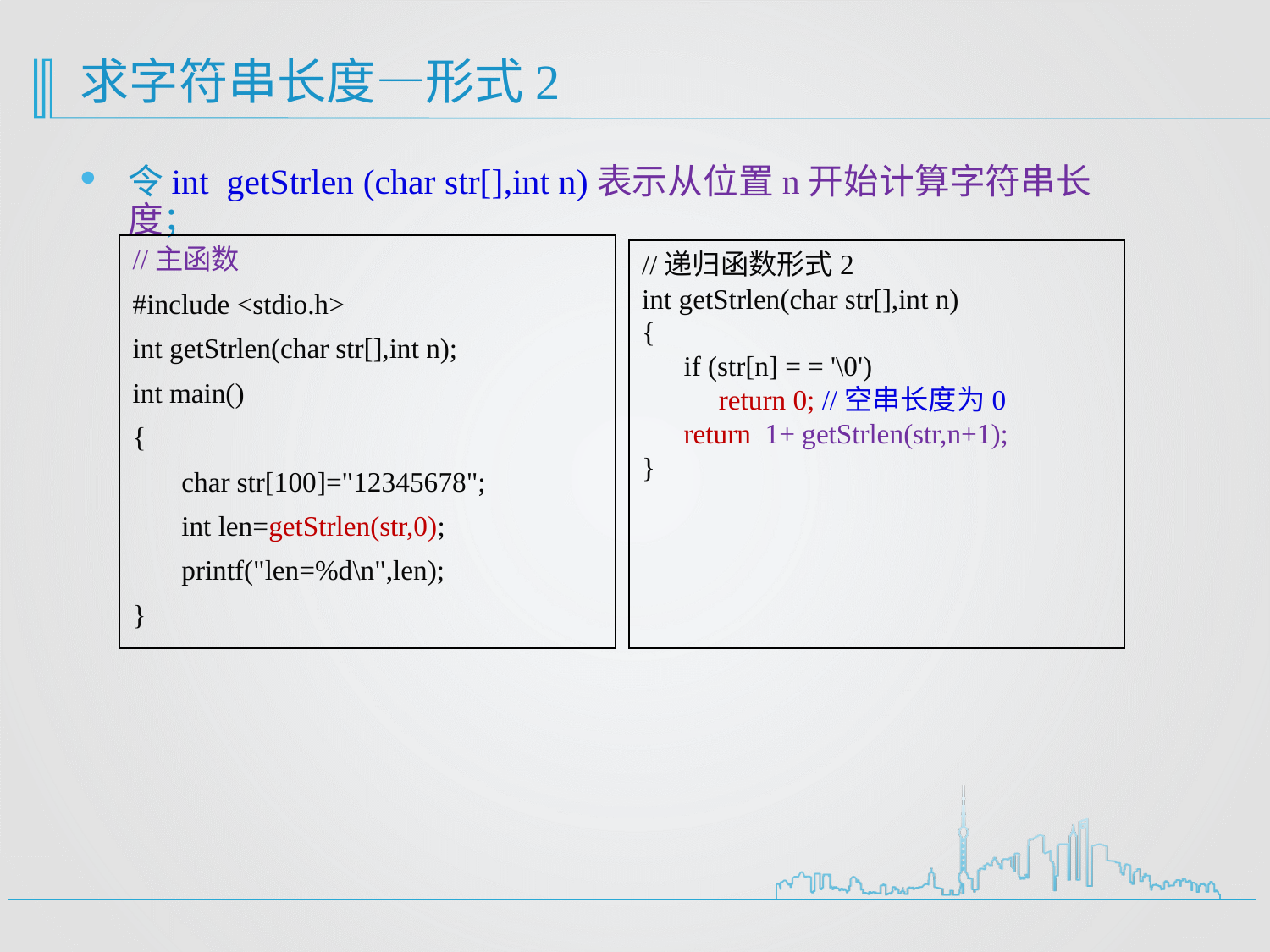

# 求字符串长度—形式2
令int  getStrlen (char str[],int n)表示从位置n开始计算字符串长度；
//主函数
#include <stdio.h>
int getStrlen(char str[],int n);
int main()
{
       char str[100]="12345678";
       int len=getStrlen(str,0);
       printf("len=%d\n",len);
}

//递归函数形式2
int getStrlen(char str[],int n)
{
      if (str[n] = = '\0')
           return 0; //空串长度为0
      return  1+ getStrlen(str,n+1);
}